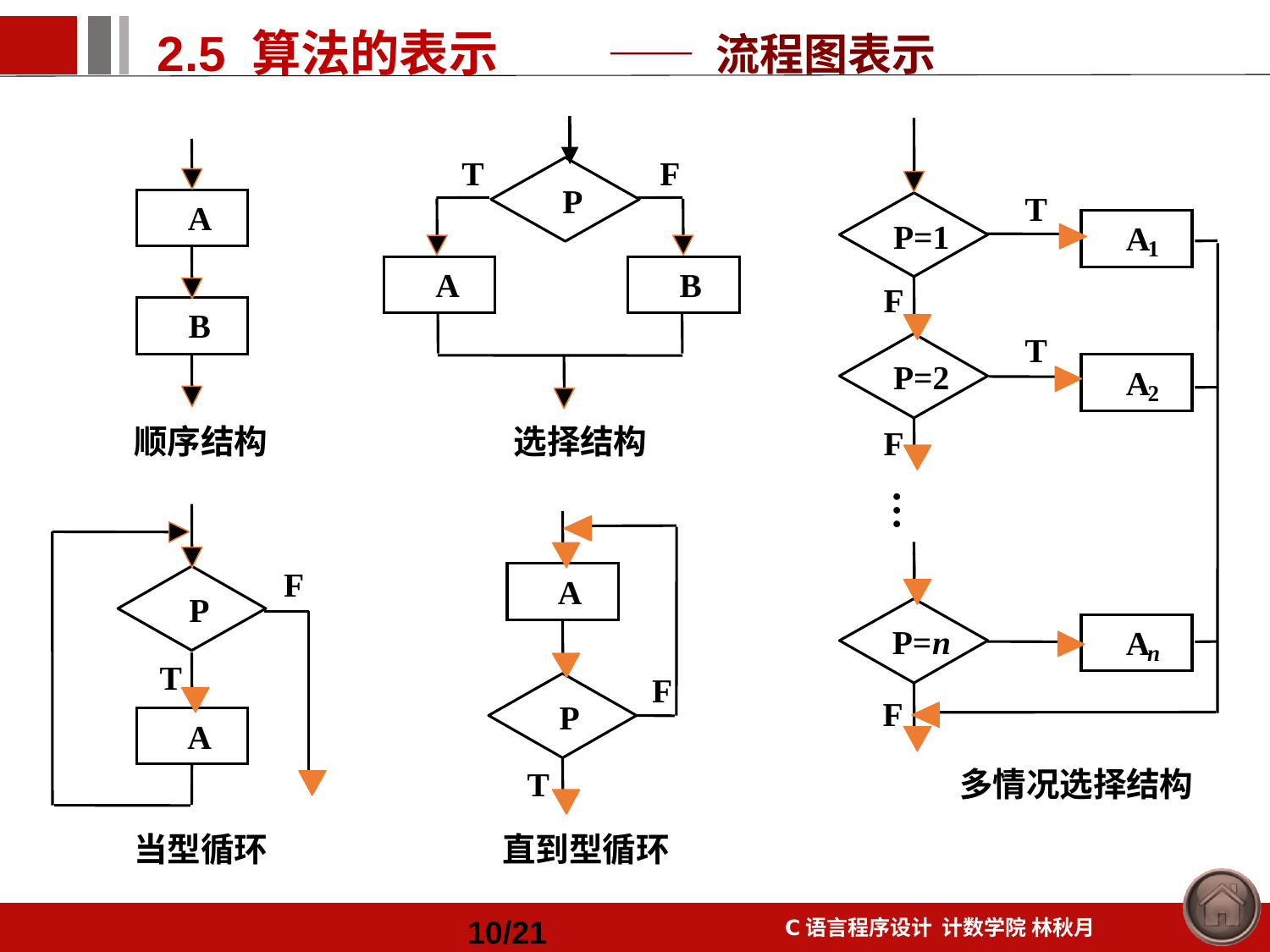

—— 流程图表示

T

F

P

T

A

P=1

A

1

A

B

F

B

T

P=2

A

2

顺序结构
选择结构

F

…

F

A

P

P=
n

A

n

T

F

F

P

A

T

多情况选择结构

当型循环
直到型循环